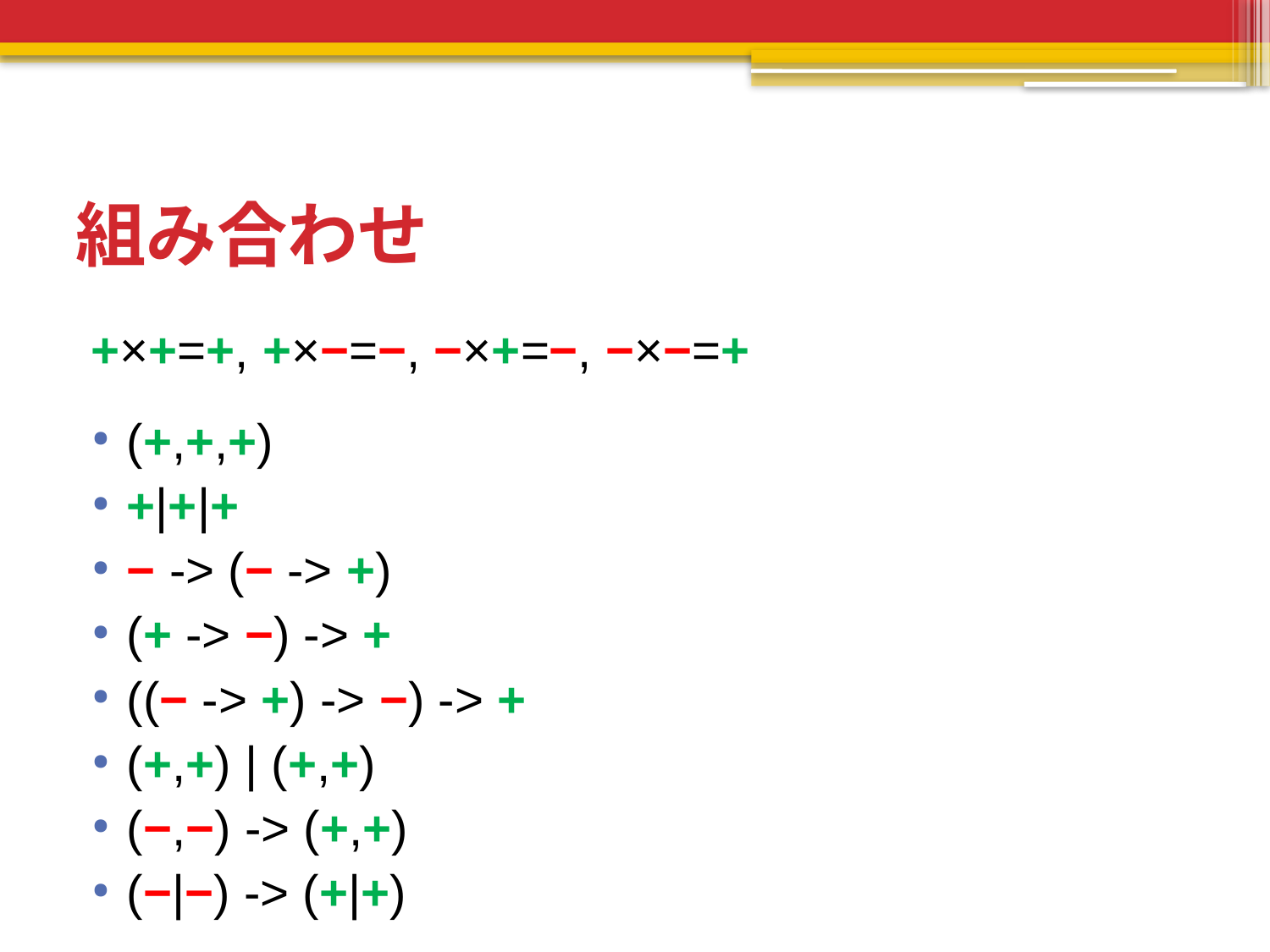

# 組み合わせ
+×+=+, +×−=−, −×+=−, −×−=+

(+,+,+)
+|+|+
− -> (− -> +)
(+ -> −) -> +
((− -> +) -> −) -> +
(+,+) | (+,+)
(−,−) -> (+,+)
(−|−) -> (+|+)